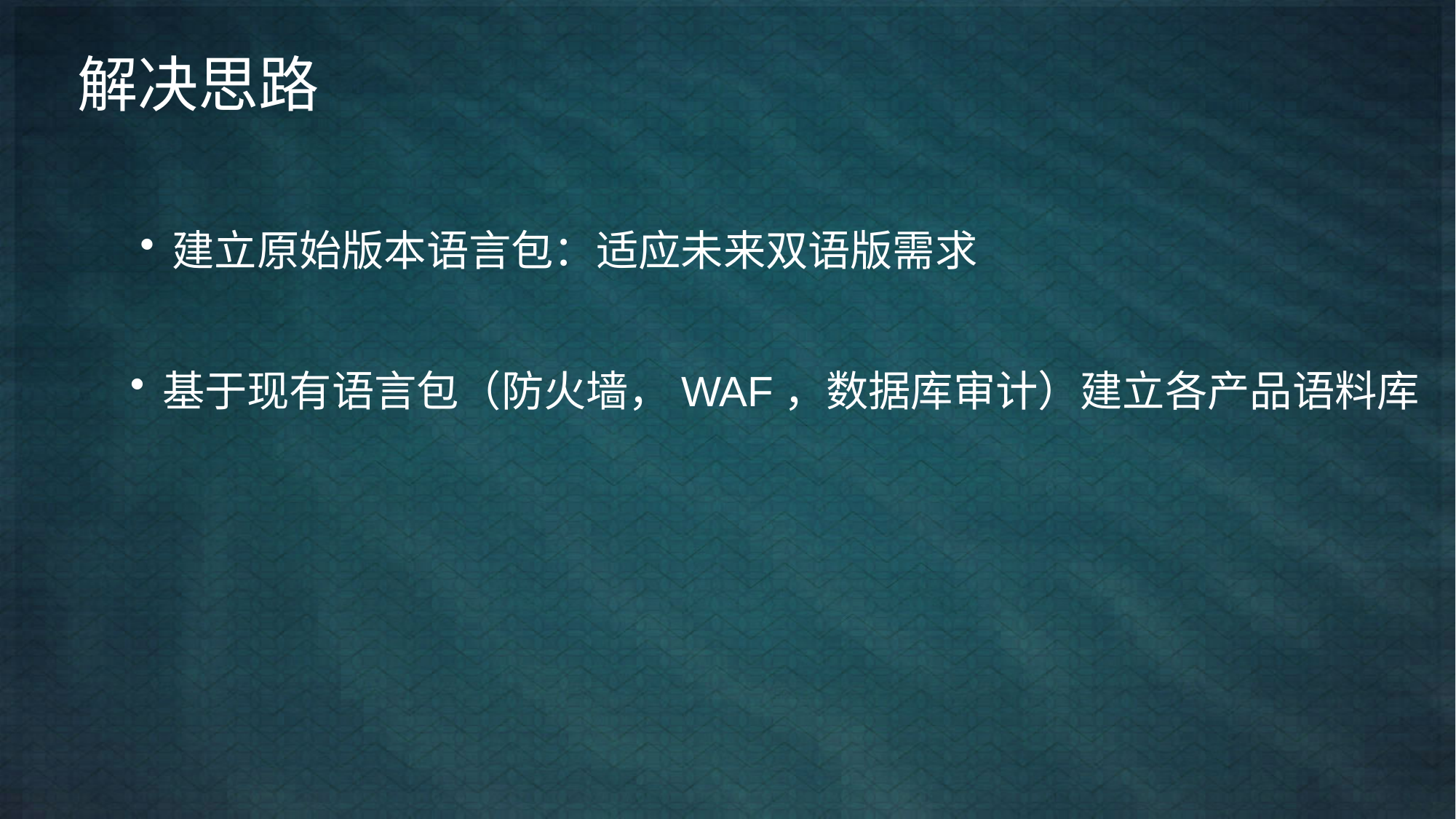

# 解决思路
建立原始版本语言包：适应未来双语版需求
基于现有语言包（防火墙，WAF，数据库审计）建立各产品语料库